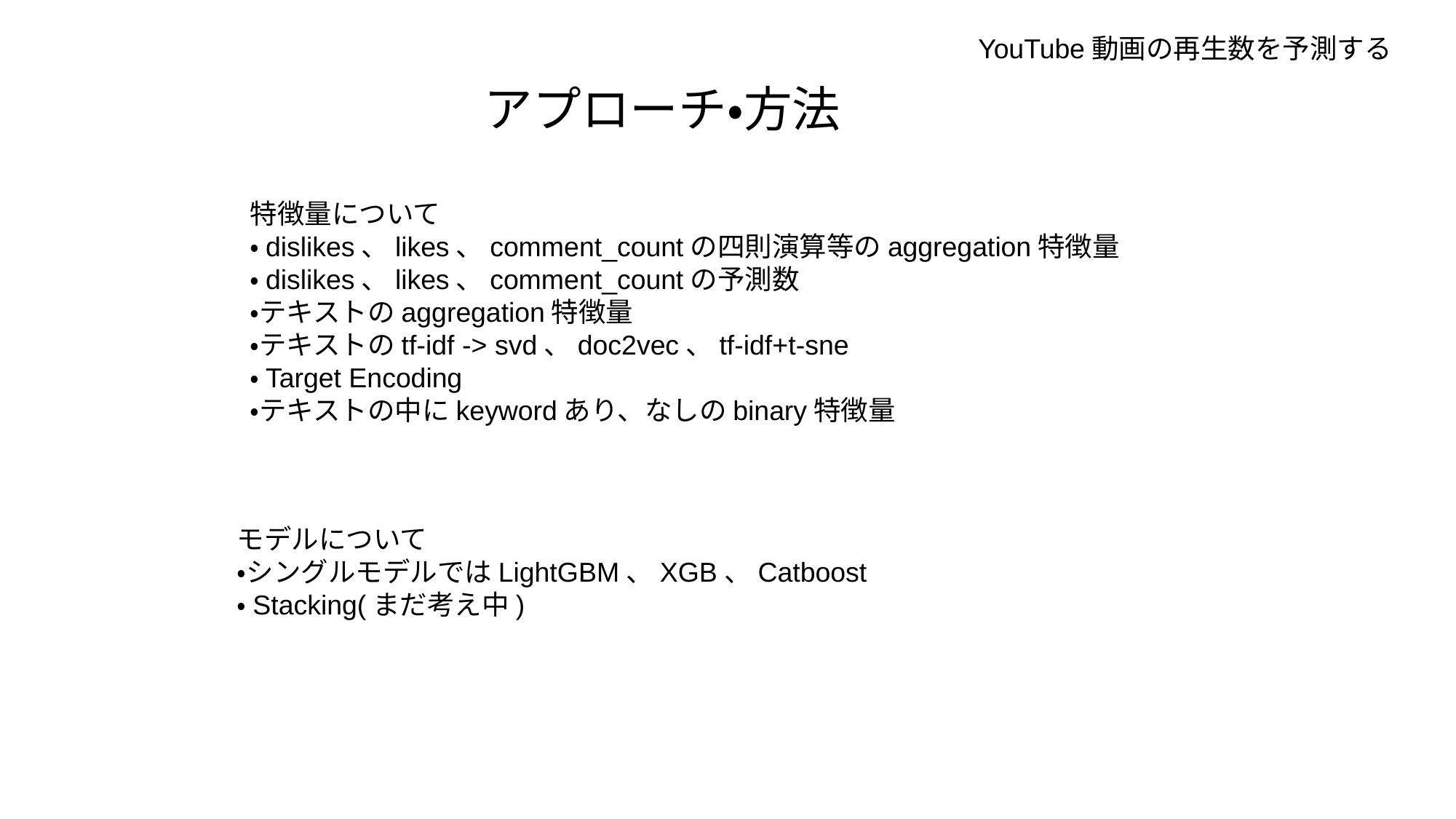

YouTube動画の再生数を予測する
アプローチ・方法
特徴量について
・dislikes、likes、comment_countの四則演算等のaggregation特徴量
・dislikes、likes、comment_countの予測数
・テキストのaggregation特徴量
・テキストのtf-idf -> svd、doc2vec、tf-idf+t-sne
・Target Encoding
・テキストの中にkeywordあり、なしのbinary特徴量
モデルについて
・シングルモデルではLightGBM、XGB、Catboost
・Stacking(まだ考え中)